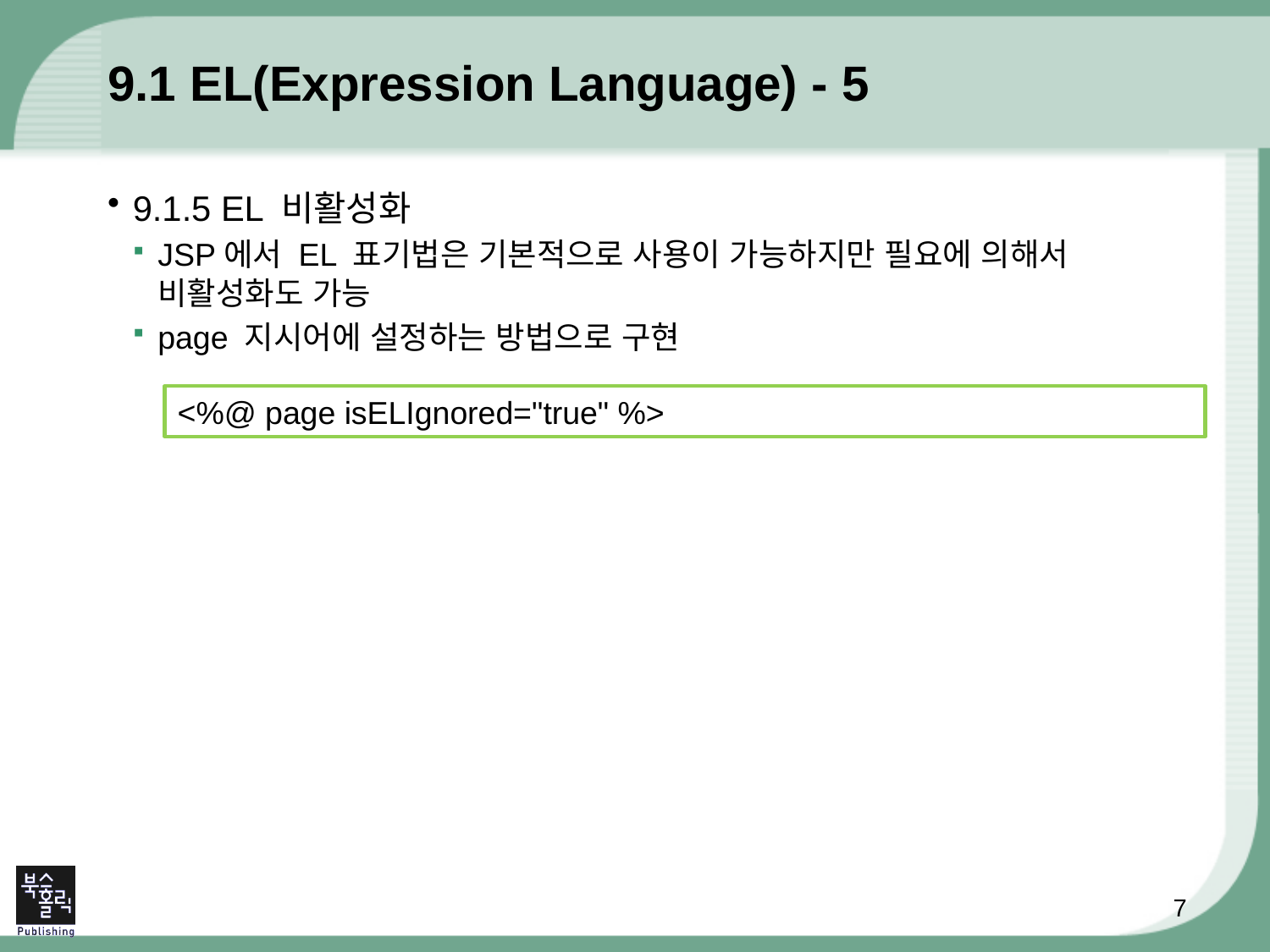

# 9.1 EL(Expression Language) - 5
9.1.5 EL 비활성화
JSP에서 EL 표기법은 기본적으로 사용이 가능하지만 필요에 의해서 비활성화도 가능
page 지시어에 설정하는 방법으로 구현
<%@ page isELIgnored="true" %>
7